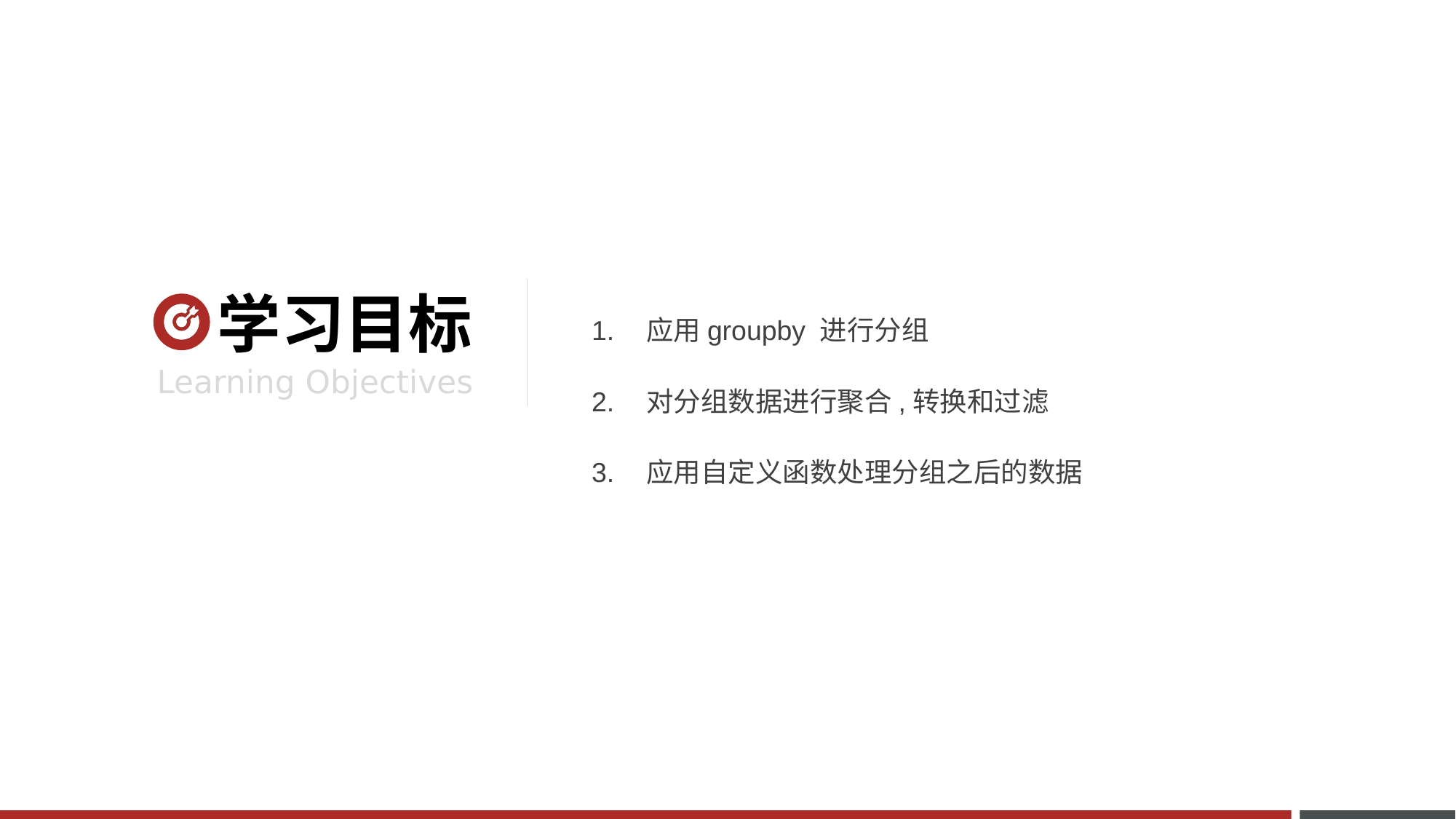

应用groupby 进行分组
对分组数据进行聚合,转换和过滤
应用自定义函数处理分组之后的数据